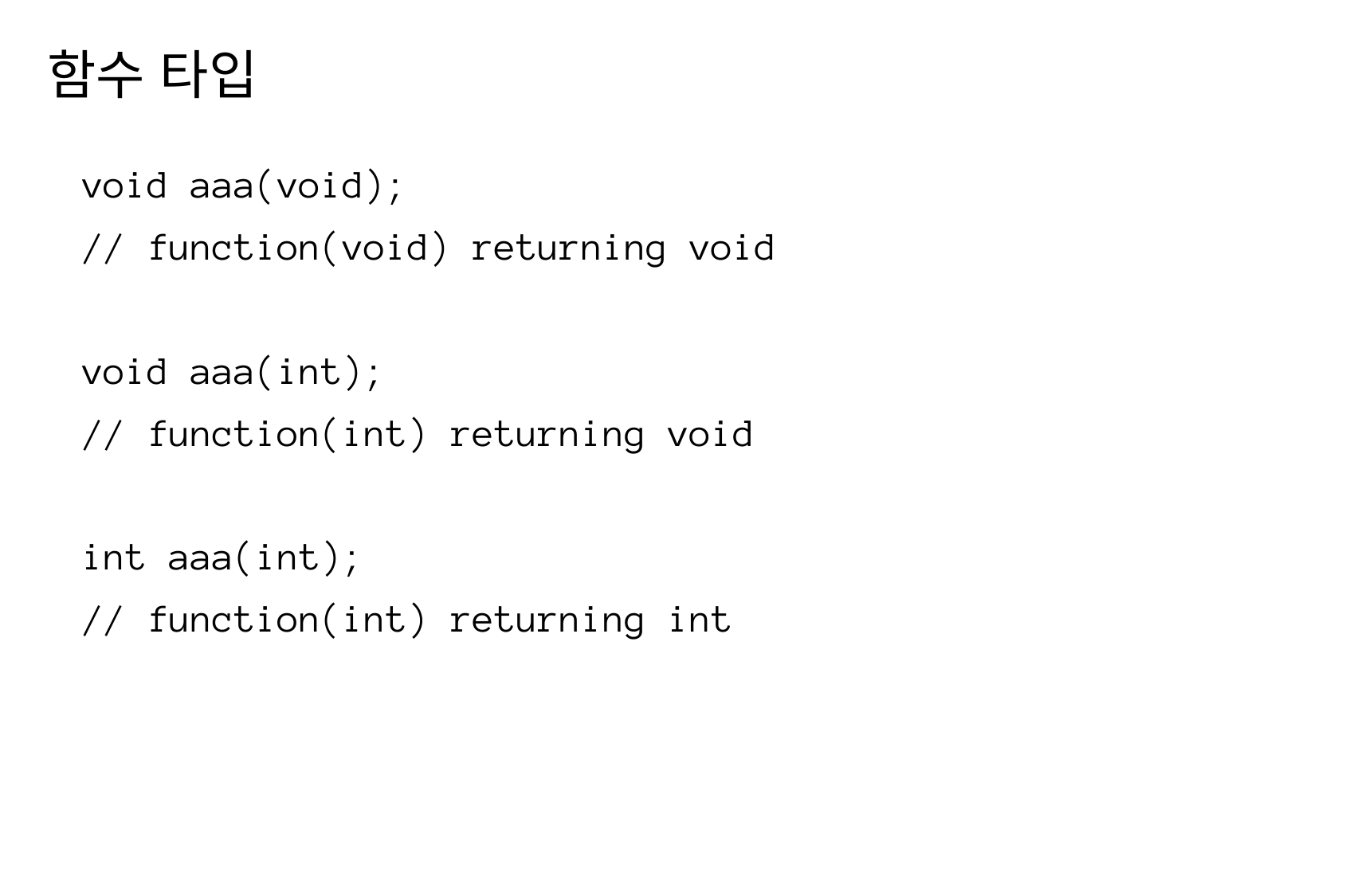

함수 타입
void aaa(void);
// function(void) returning void

void aaa(int);
// function(int) returning void

int aaa(int);
// function(int) returning int